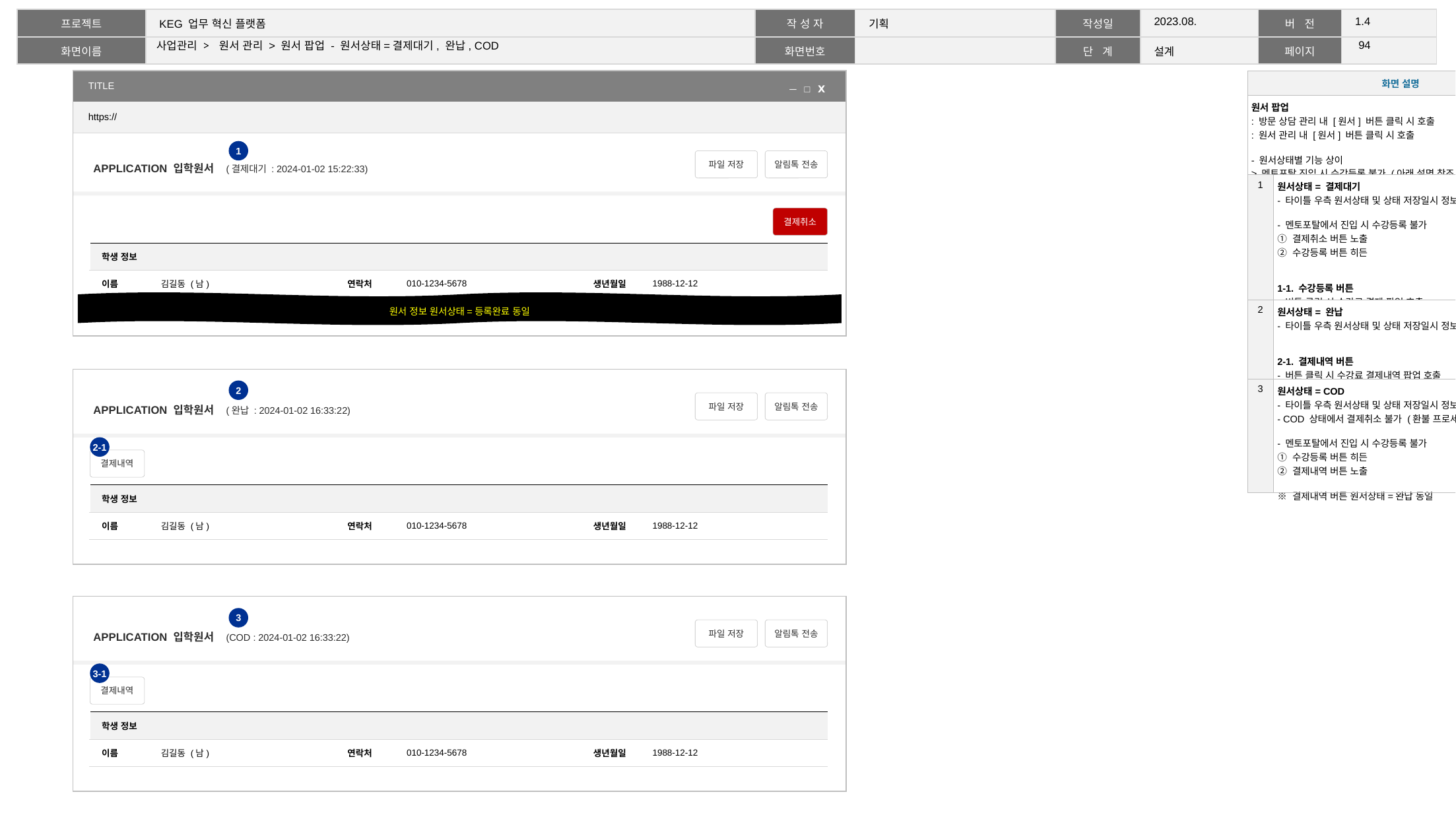

94

# 사업관리 > 원서 관리 > 원서 팝업 - 원서상태=결제대기, 완납, COD
| TITLE |
| --- |
| https:// |
| 화면 설명 |  |
| --- | --- |
| 원서 팝업 : 방문 상담 관리 내 [원서] 버튼 클릭 시 호출 : 원서 관리 내 [원서] 버튼 클릭 시 호출 - 원서상태별 기능 상이 > 멘토포탈 진입 시 수강등록 불가 (아래 설명 참조) |  |
| 1 | 원서상태= 결제대기 - 타이틀 우측 원서상태 및 상태 저장일시 정보 노출 (화면 참조) - 멘토포탈에서 진입 시 수강등록 불가 ① 결제취소 버튼 노출 ② 수강등록 버튼 히든 1-1. 수강등록 버튼 - 버튼 클릭 시 수강료 결제 팝업 호출 |
| 2 | 원서상태= 완납 - 타이틀 우측 원서상태 및 상태 저장일시 정보 노출 (화면 참조) 2-1. 결제내역 버튼 - 버튼 클릭 시 수강료 결제내역 팝업 호출 |
| 3 | 원서상태= COD - 타이틀 우측 원서상태 및 상태 저장일시 정보 노출 (화면 참조) - COD 상태에서 결제취소 불가 (환불 프로세스 적용) - 멘토포탈에서 진입 시 수강등록 불가 ① 수강등록 버튼 히든 ② 결제내역 버튼 노출 ※ 결제내역 버튼 원서상태=완납 동일 |

─   □   Ⅹ
1
APPLICATION 입학원서   (결제대기 : 2024-01-02 15:22:33)
파일 저장
알림톡 전송

결제취소
| 학생 정보 |  |  |  |  |  |
| --- | --- | --- | --- | --- | --- |
| 이름 | 김길동 (남) | 연락처 | 010-1234-5678 | 생년월일 | 1988-12-12 |
원서 정보 원서상태=등록완료 동일

2
APPLICATION 입학원서   (완납 : 2024-01-02 16:33:22)
파일 저장
알림톡 전송

2-1
결제내역
| 학생 정보 |  |  |  |  |  |
| --- | --- | --- | --- | --- | --- |
| 이름 | 김길동 (남) | 연락처 | 010-1234-5678 | 생년월일 | 1988-12-12 |

3
APPLICATION 입학원서   (COD : 2024-01-02 16:33:22)
파일 저장
알림톡 전송

3-1
결제내역
| 학생 정보 |  |  |  |  |  |
| --- | --- | --- | --- | --- | --- |
| 이름 | 김길동 (남) | 연락처 | 010-1234-5678 | 생년월일 | 1988-12-12 |